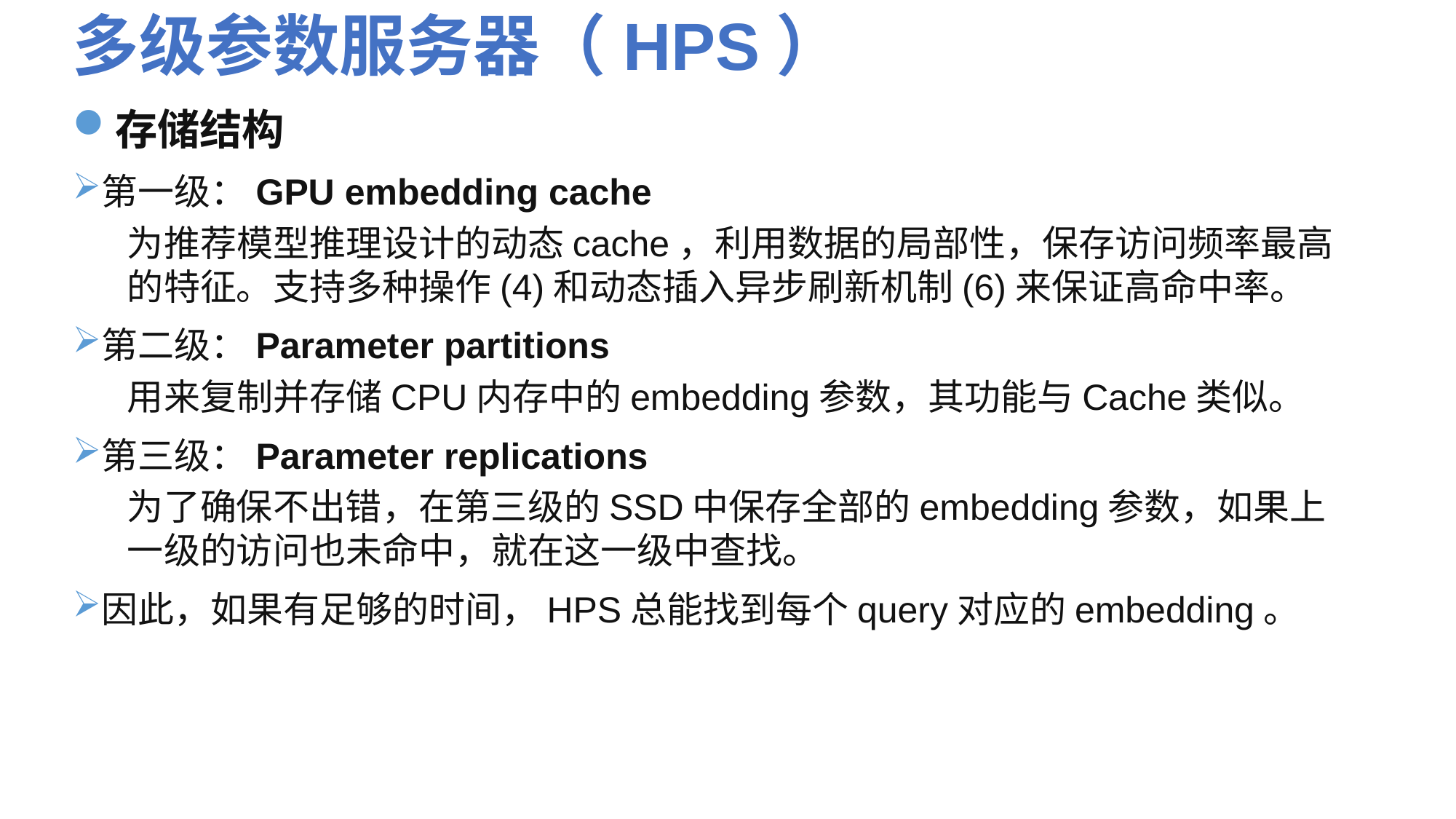

# 多级参数服务器（HPS）
存储结构
第一级：GPU embedding cache
为推荐模型推理设计的动态cache，利用数据的局部性，保存访问频率最高的特征。支持多种操作(4)和动态插入异步刷新机制(6)来保证高命中率。
第二级：Parameter partitions
用来复制并存储CPU内存中的embedding参数，其功能与Cache类似。
第三级：Parameter replications
为了确保不出错，在第三级的SSD中保存全部的embedding参数，如果上一级的访问也未命中，就在这一级中查找。
因此，如果有足够的时间，HPS总能找到每个query对应的embedding。